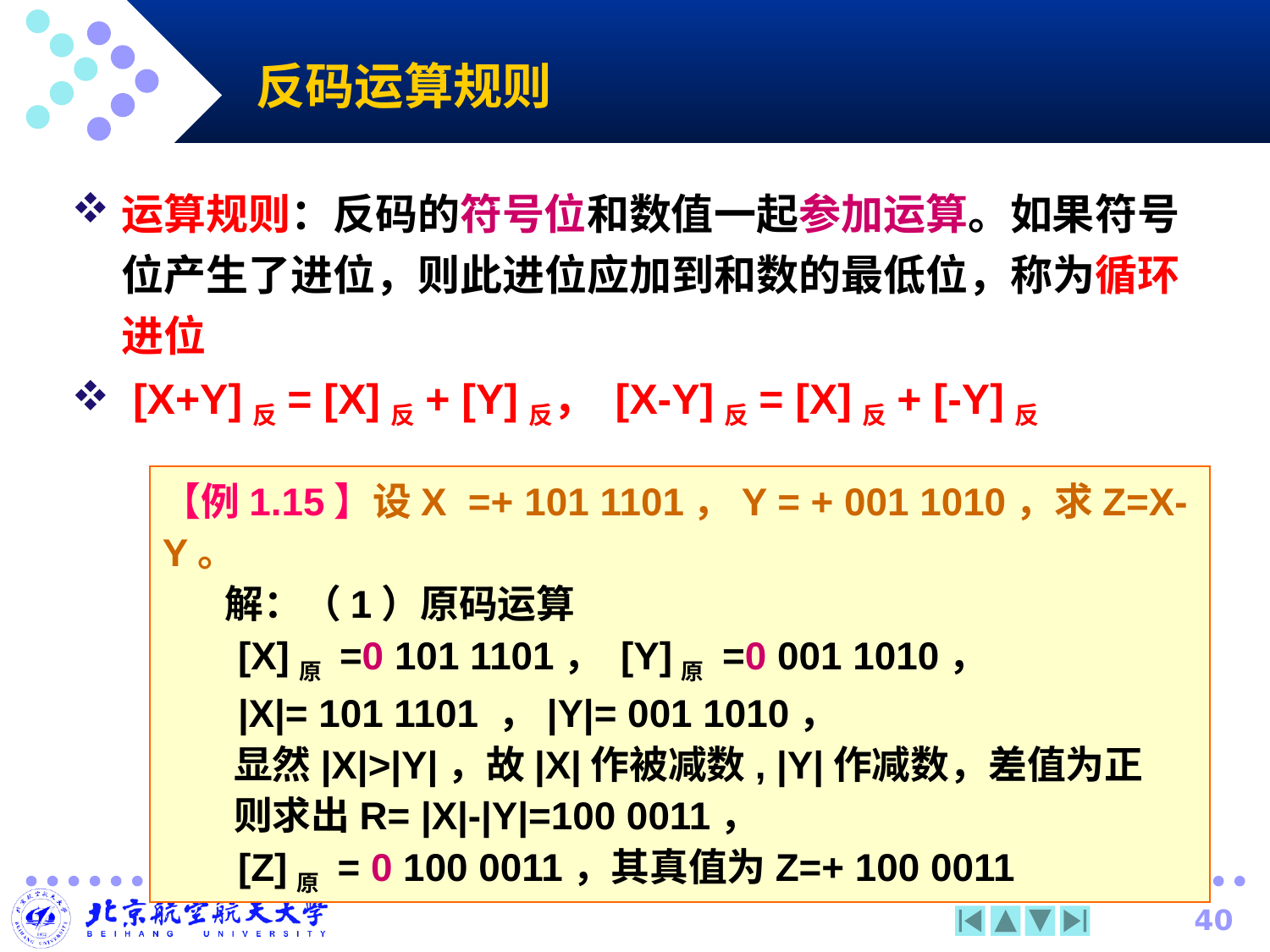

# 反码运算规则
运算规则：反码的符号位和数值一起参加运算。如果符号位产生了进位，则此进位应加到和数的最低位，称为循环进位
 [X+Y]反= [X]反+ [Y]反， [X-Y]反= [X]反+ [-Y]反
【例1.15】设X  =+ 101 1101，Y = + 001 1010，求Z=X-Y。
      解：（1）原码运算
       [X]原 =0 101 1101， [Y]原 =0 001 1010，
       |X|= 101 1101 ，|Y|= 001 1010，
       显然|X|>|Y|，故|X|作被减数, |Y|作减数，差值为正
       则求出R= |X|-|Y|=100 0011，
       [Z]原 = 0 100 0011，其真值为Z=+ 100 0011
40